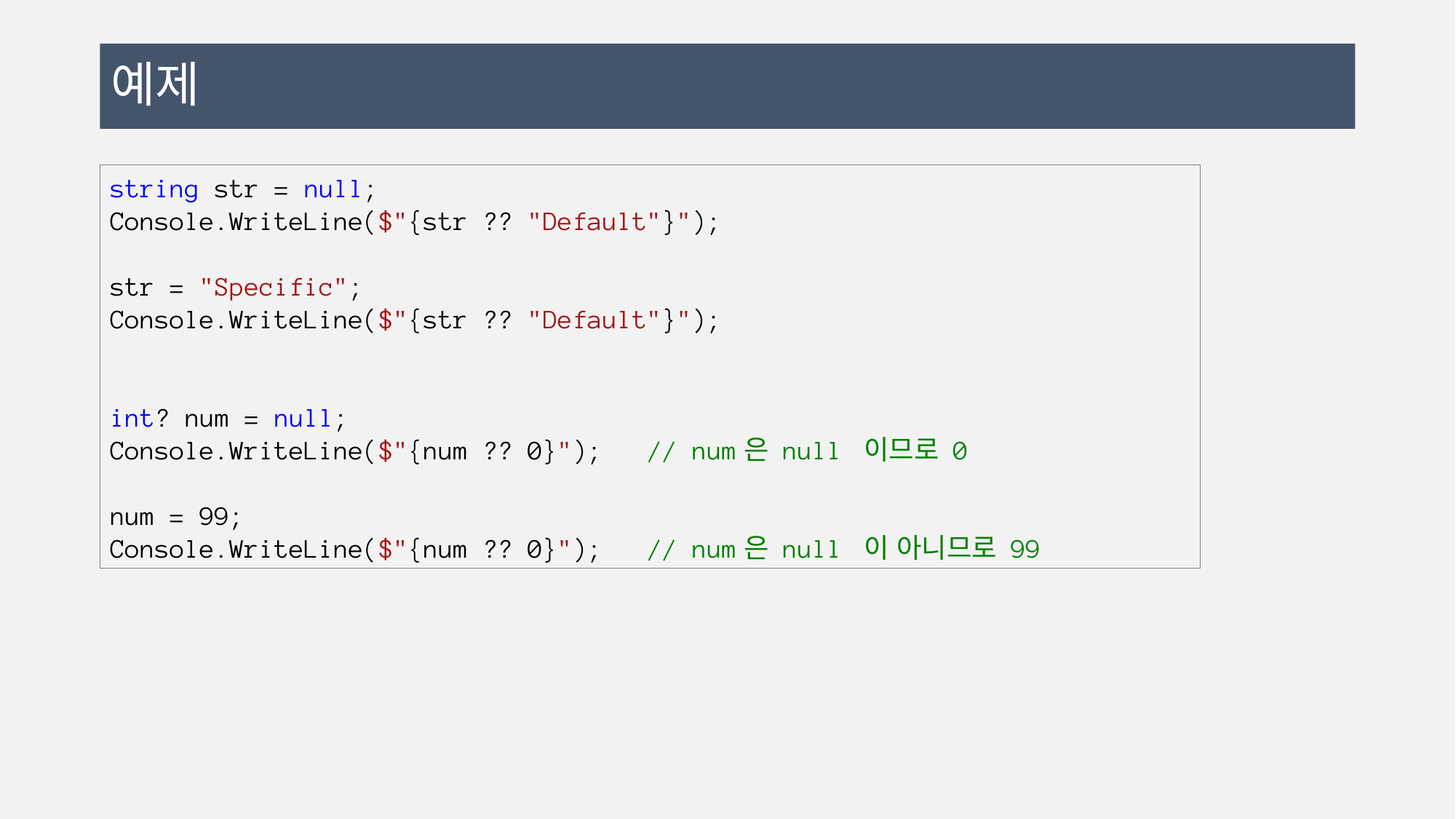

# 예제

string str = null;
Console.WriteLine($"{str ?? "Default"}");

str = "Specific";
Console.WriteLine($"{str ?? "Default"}");

int? num = null;
Console.WriteLine($"{num ?? 0}");   // num은 null 이므로 0

num = 99;
Console.WriteLine($"{num ?? 0}");   // num은 null 이 아니므로 99